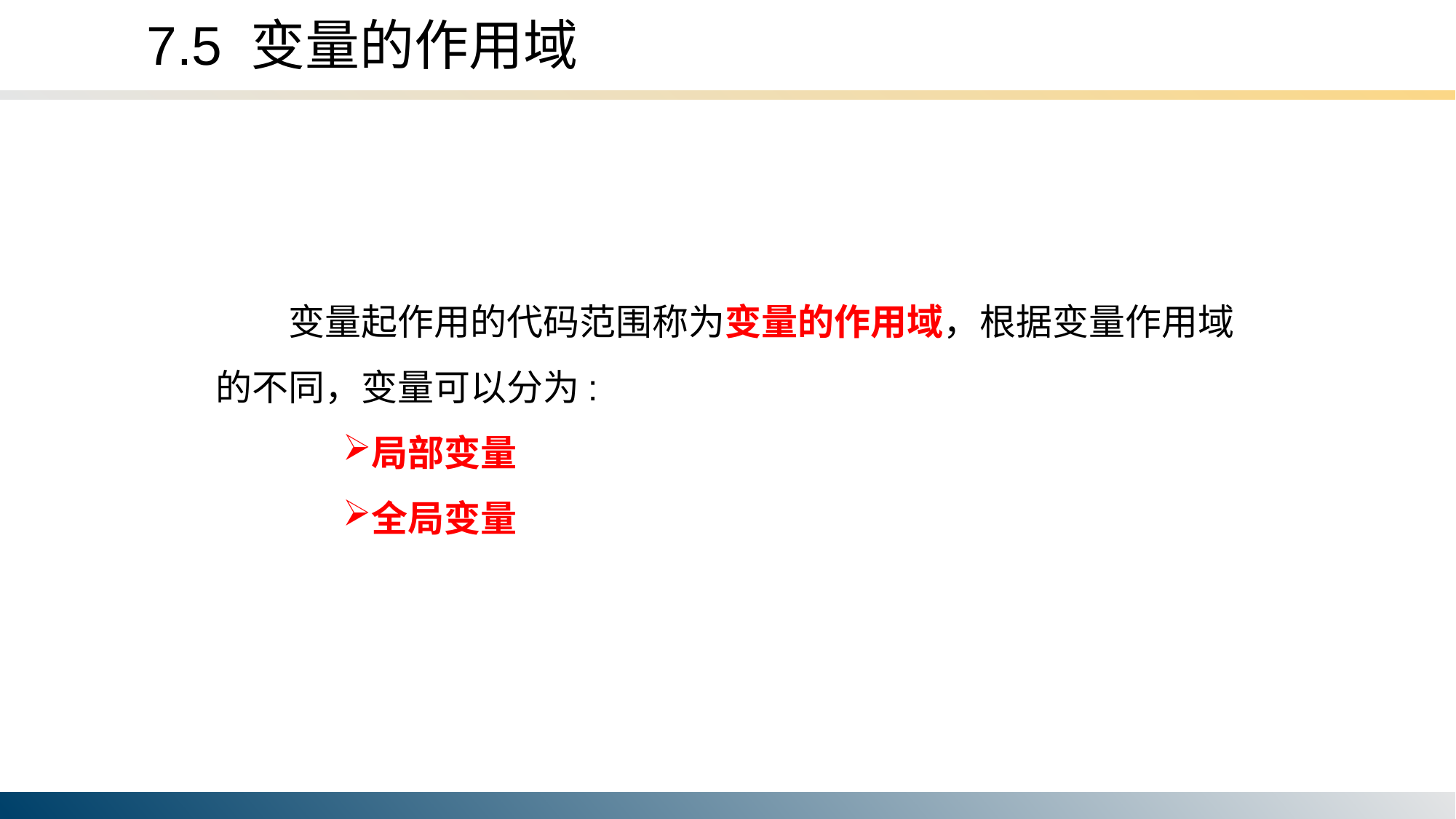

7.5 变量的作用域
变量起作用的代码范围称为变量的作用域，根据变量作用域的不同，变量可以分为:
局部变量
全局变量